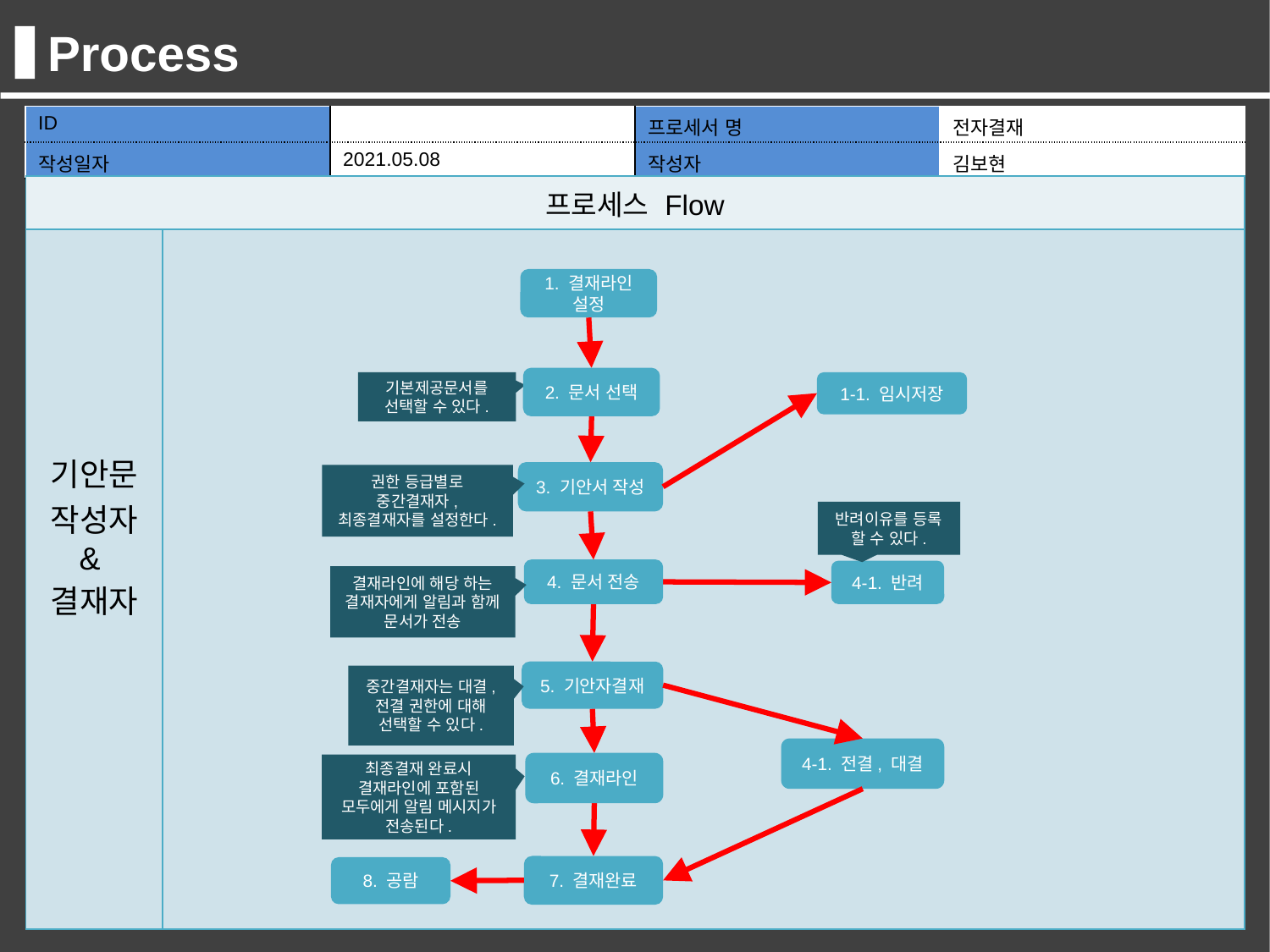

Process

| ID |  | 프로세서 명 | 전자결재 |
| --- | --- | --- | --- |
| 작성일자 | 2021.05.08 | 작성자 | 김보현 |
| 프로세스 Flow |  |
| --- | --- |
| 기안문 작성자 & 결재자 |  |
1. 결재라인 설정
2. 문서 선택
1-1. 임시저장
기본제공문서를 선택할 수 있다.
3. 기안서 작성
권한 등급별로 중간결재자, 최종결재자를 설정한다.
반려이유를 등록 할 수 있다.
4. 문서 전송
4-1. 반려
결재라인에 해당 하는 결재자에게 알림과 함께 문서가 전송
5. 기안자결재
중간결재자는 대결, 전결 권한에 대해 선택할 수 있다.
4-1. 전결, 대결
6. 결재라인
최종결재 완료시 결재라인에 포함된 모두에게 알림 메시지가 전송된다.
7. 결재완료
8. 공람